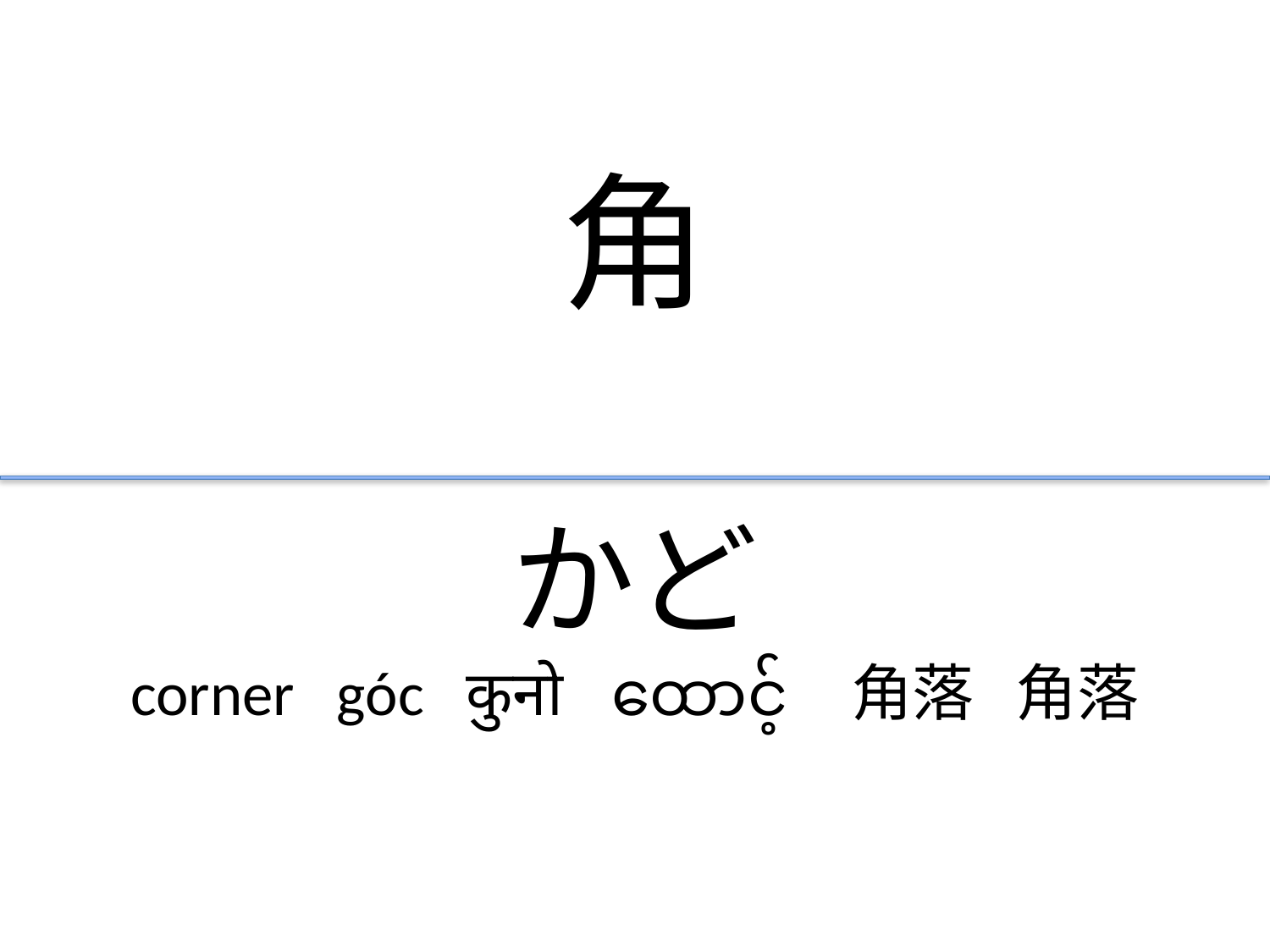

角

かど
corner   góc   कुनो   ထောင့်   角落   角落